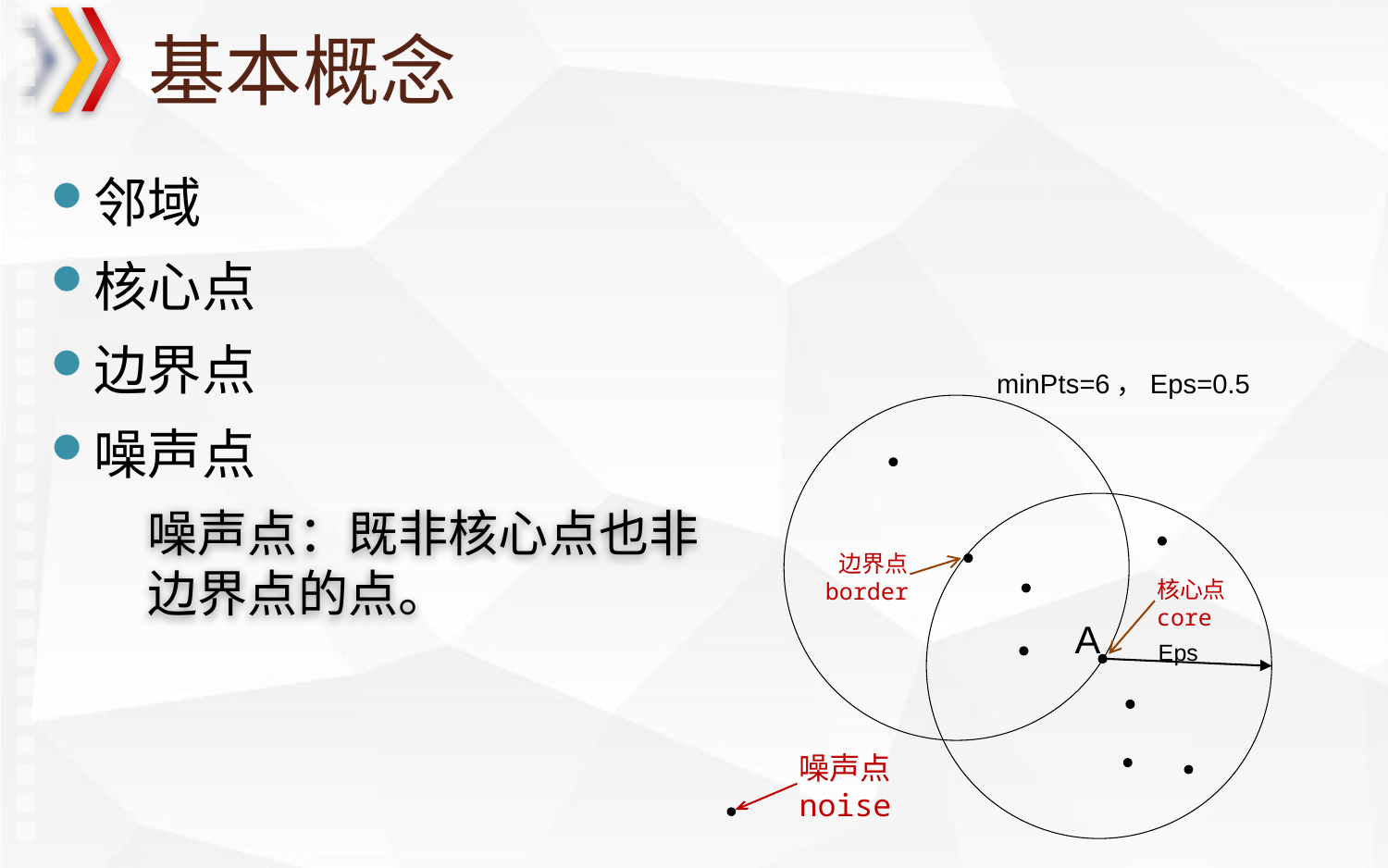

# 基本概念
邻域
核心点
边界点
噪声点

minPts=6，Eps=0.5

A
Eps

噪声点：既非核心点也非边界点的点。
边界点
border
核心点
core
噪声点
noise